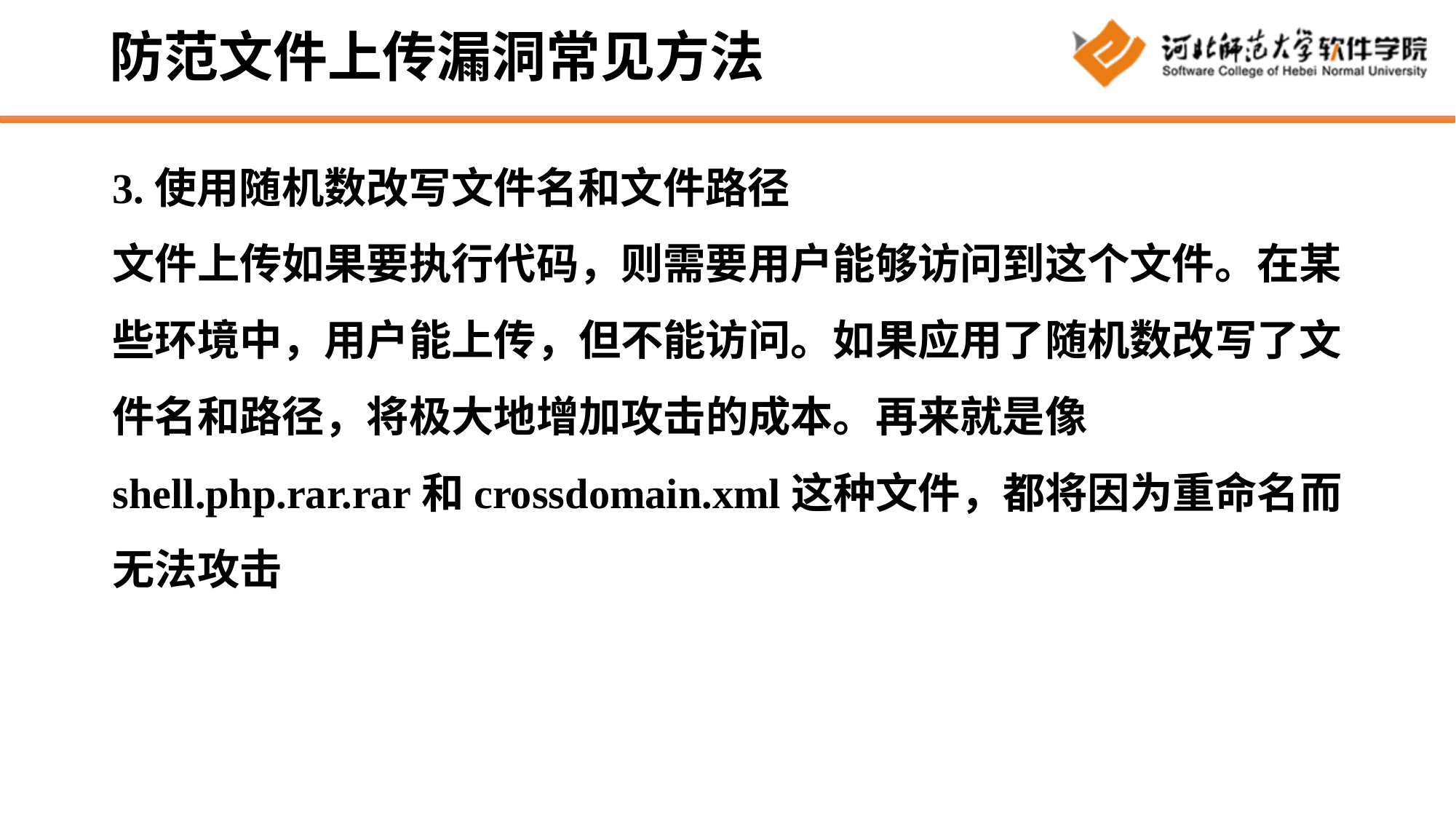

# 防范文件上传漏洞常见方法
3.使用随机数改写文件名和文件路径
文件上传如果要执行代码，则需要用户能够访问到这个文件。在某些环境中，用户能上传，但不能访问。如果应用了随机数改写了文件名和路径，将极大地增加攻击的成本。再来就是像shell.php.rar.rar和crossdomain.xml这种文件，都将因为重命名而无法攻击